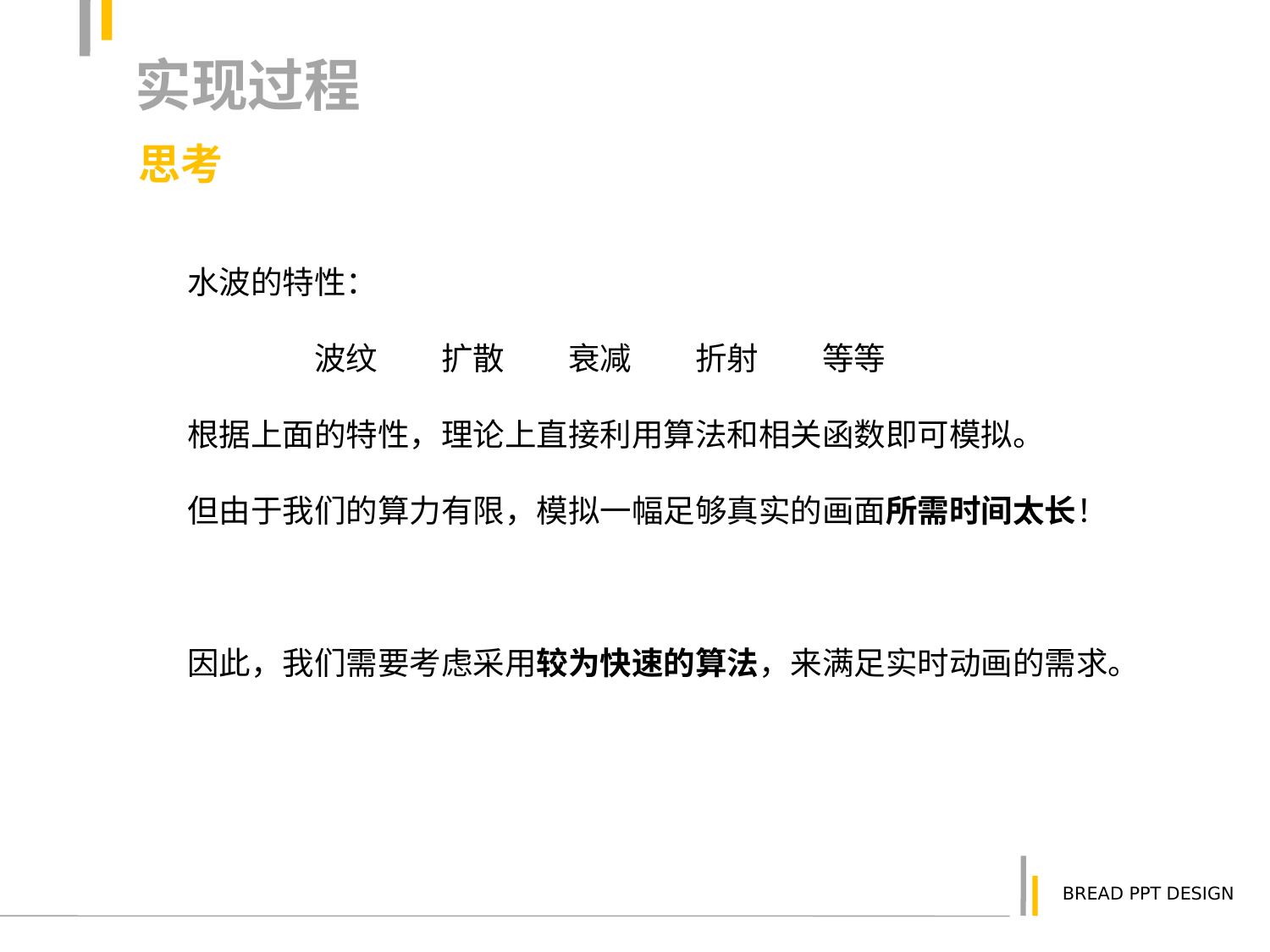

实现过程
思考
水波的特性：
	波纹 	扩散	衰减	折射	等等
根据上面的特性，理论上直接利用算法和相关函数即可模拟。
但由于我们的算力有限，模拟一幅足够真实的画面所需时间太长！

因此，我们需要考虑采用较为快速的算法，来满足实时动画的需求。